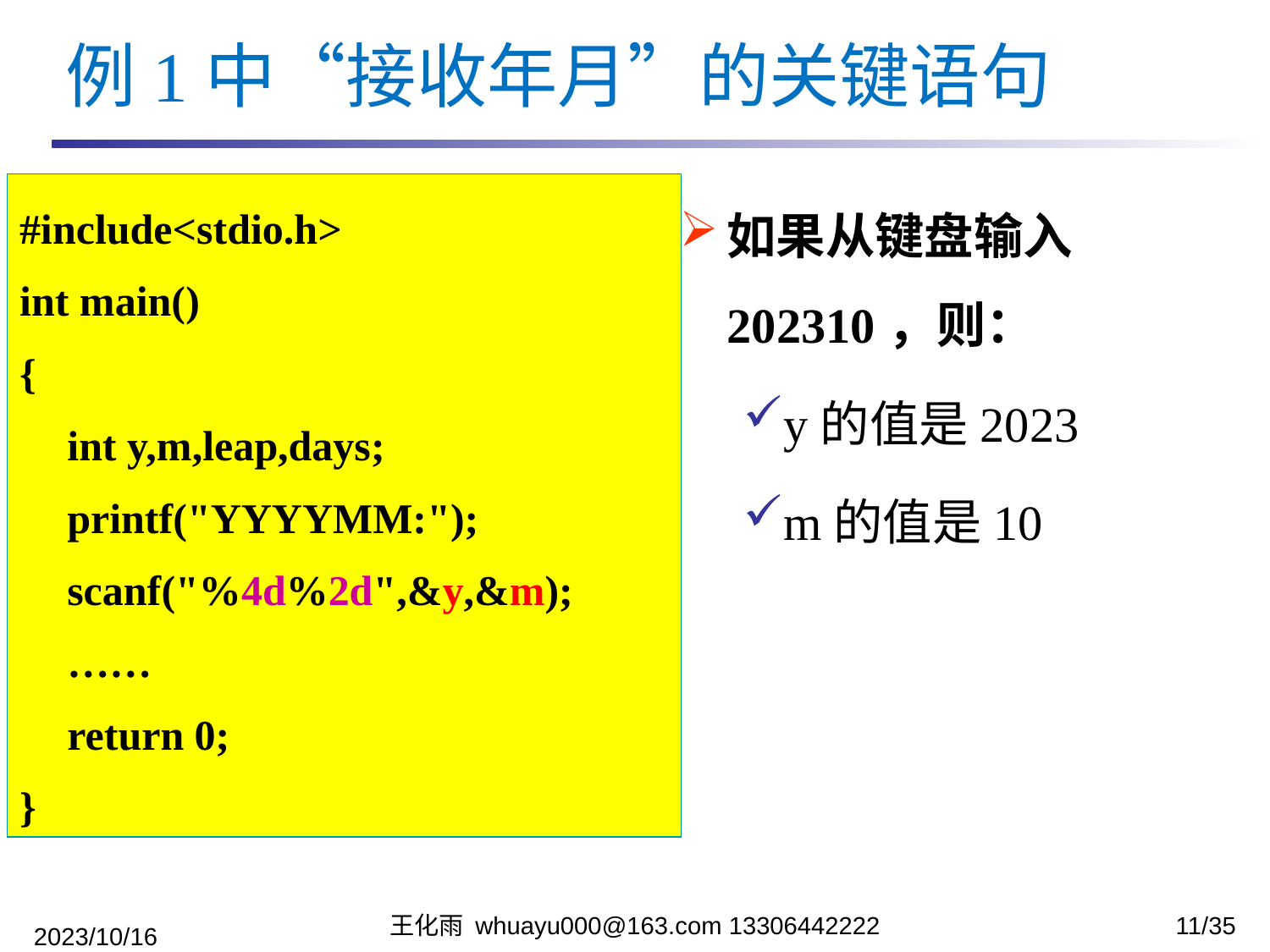

例1中“接收年月”的关键语句
如果从键盘输入202310，则：
y的值是2023
m的值是10
#include<stdio.h>
int main()
{
	int y,m,leap,days;
	printf("YYYYMM:");
	scanf("%4d%2d",&y,&m);
	……
	return 0;
}
王化雨 whuayu000@163.com 13306442222
11/35
2023/10/16